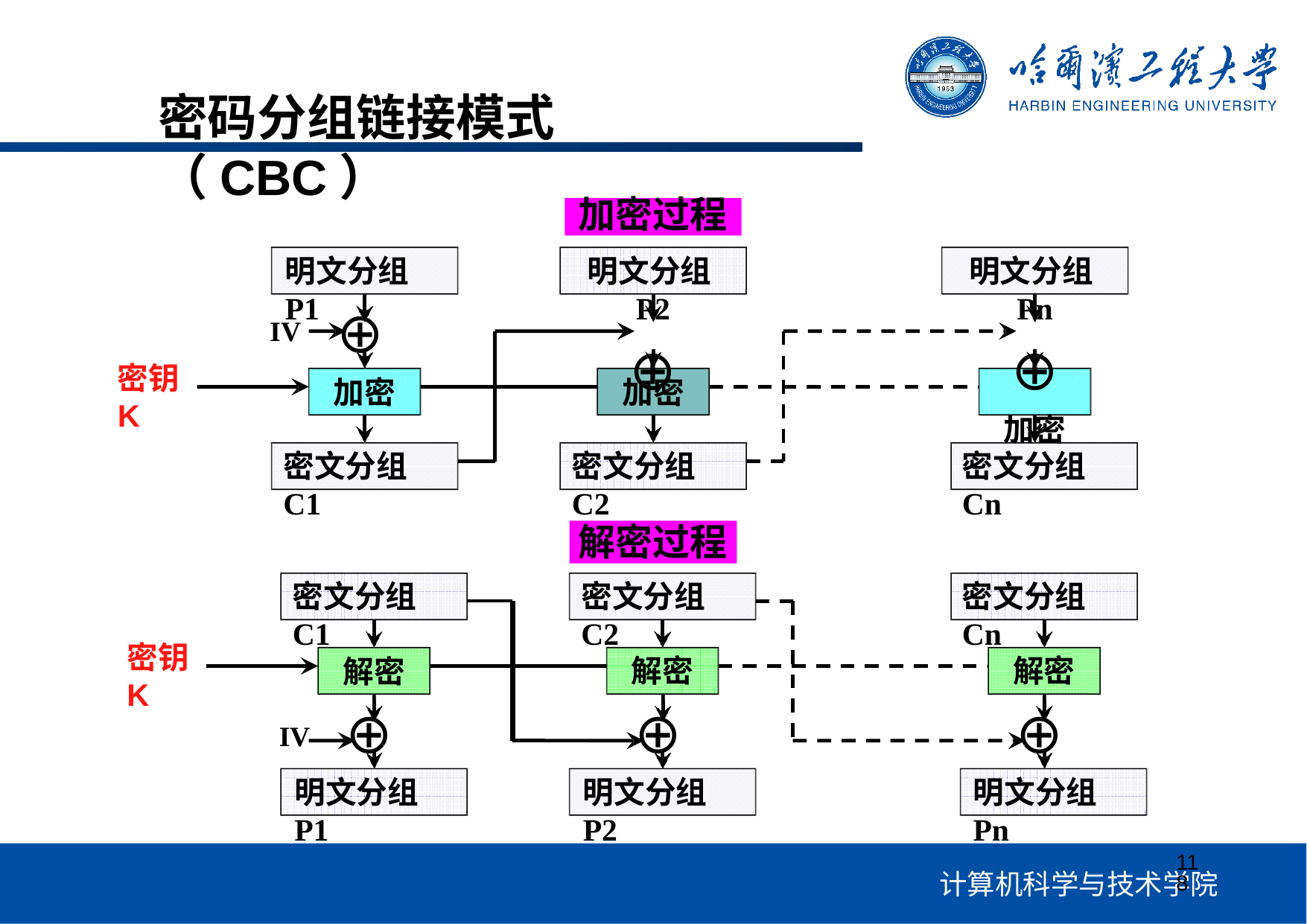

# 密码分组链接模式（CBC）
加密过程
明文分组P2
⊕
明文分组Pn
⊕
加密

明文分组P1
⊕
加密

IV

密钥K

加密

密文分组C1
密文分组C2
密文分组Cn

解密过程

密文分组C1
密文分组C2
密文分组Cn

密钥K
解密
⊕
解密
⊕
明文分组Pn

解密

⊕

IV

明文分组P1
明文分组P2
118